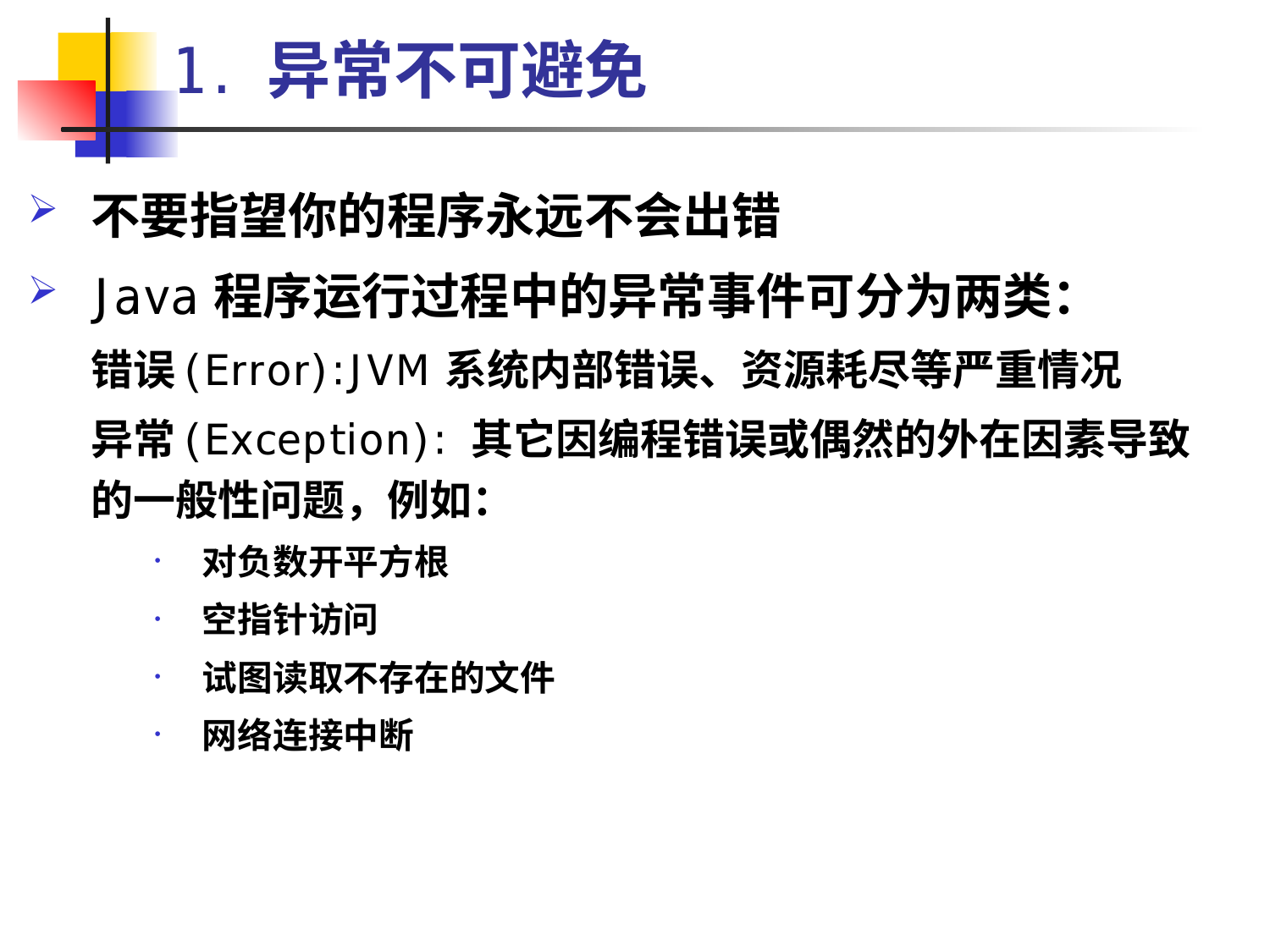

# 1. 异常不可避免
不要指望你的程序永远不会出错
Java程序运行过程中的异常事件可分为两类：
错误(Error):JVM系统内部错误、资源耗尽等严重情况
异常(Exception): 其它因编程错误或偶然的外在因素导致的一般性问题，例如：
对负数开平方根
空指针访问
试图读取不存在的文件
网络连接中断